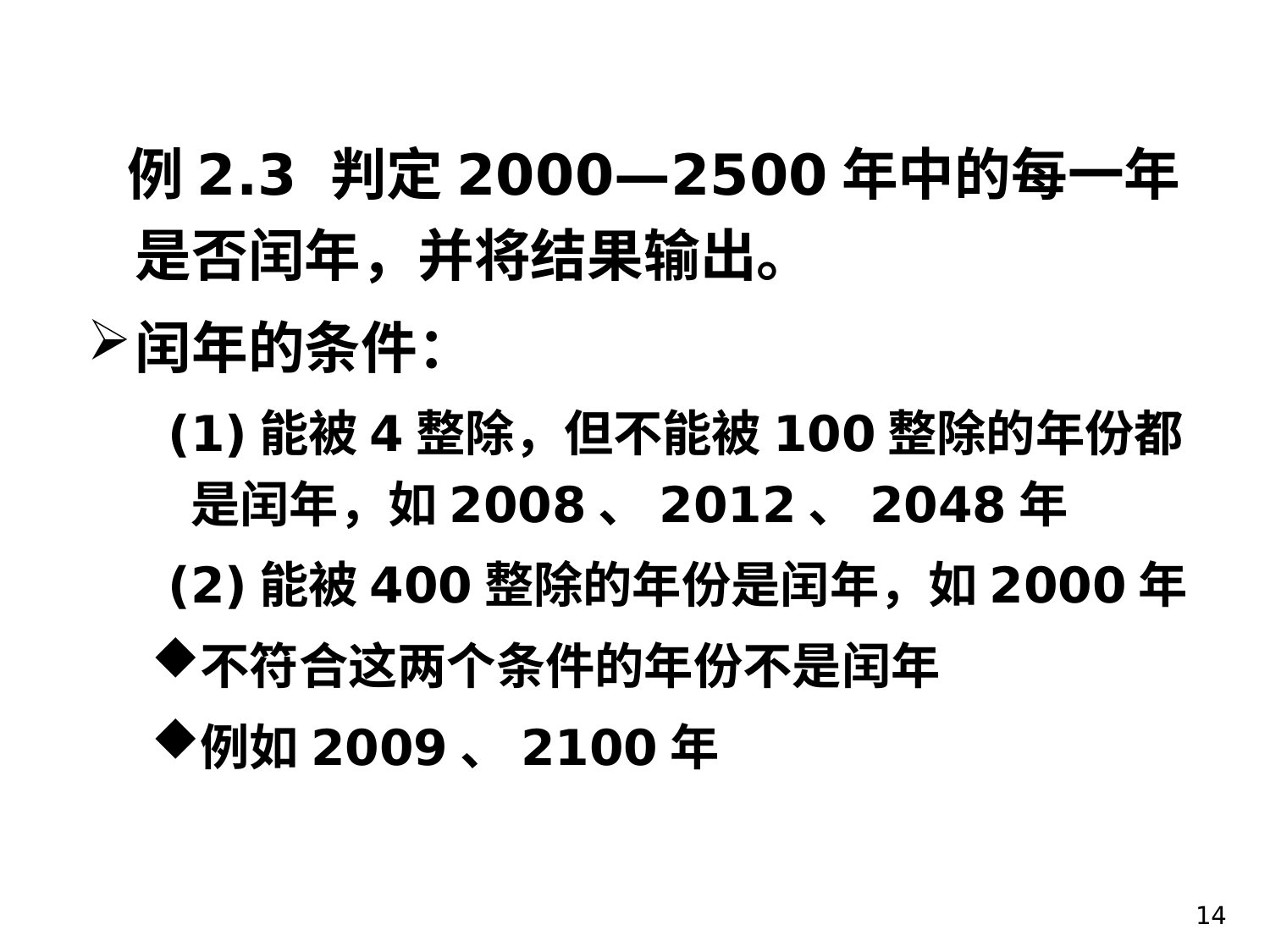

例2.3 判定2000—2500年中的每一年是否闰年，并将结果输出。
闰年的条件：
 (1)能被4整除，但不能被100整除的年份都是闰年，如2008、2012、2048年
 (2)能被400整除的年份是闰年，如2000年
不符合这两个条件的年份不是闰年
例如2009、2100年
14